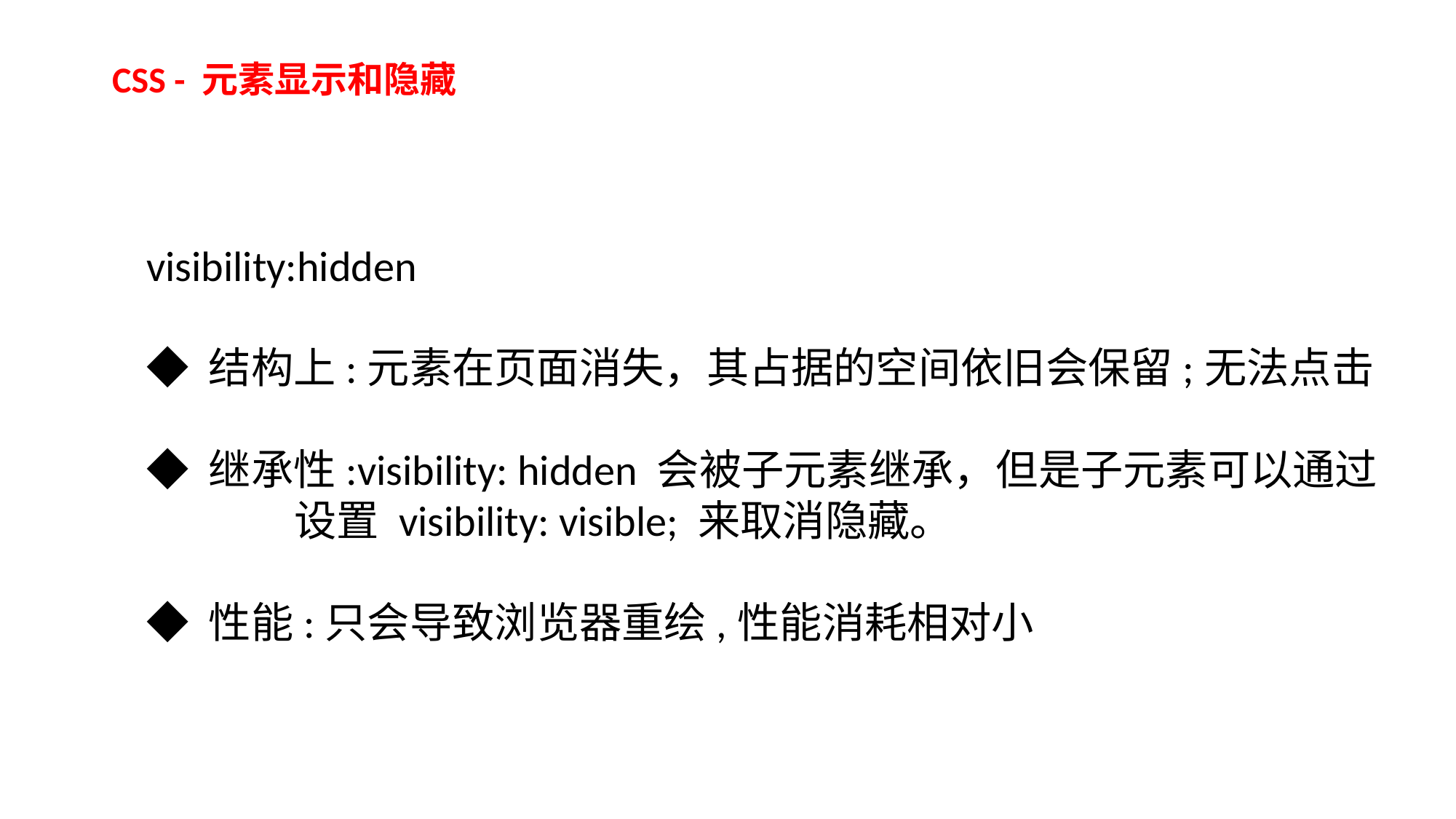

CSS - 元素显示和隐藏
visibility:hidden

◆ 结构上:元素在页面消失，其占据的空间依旧会保留;无法点击

◆ 继承性:visibility: hidden 会被子元素继承，但是子元素可以通过
	   设置 visibility: visible; 来取消隐藏。

◆ 性能:只会导致浏览器重绘,性能消耗相对小